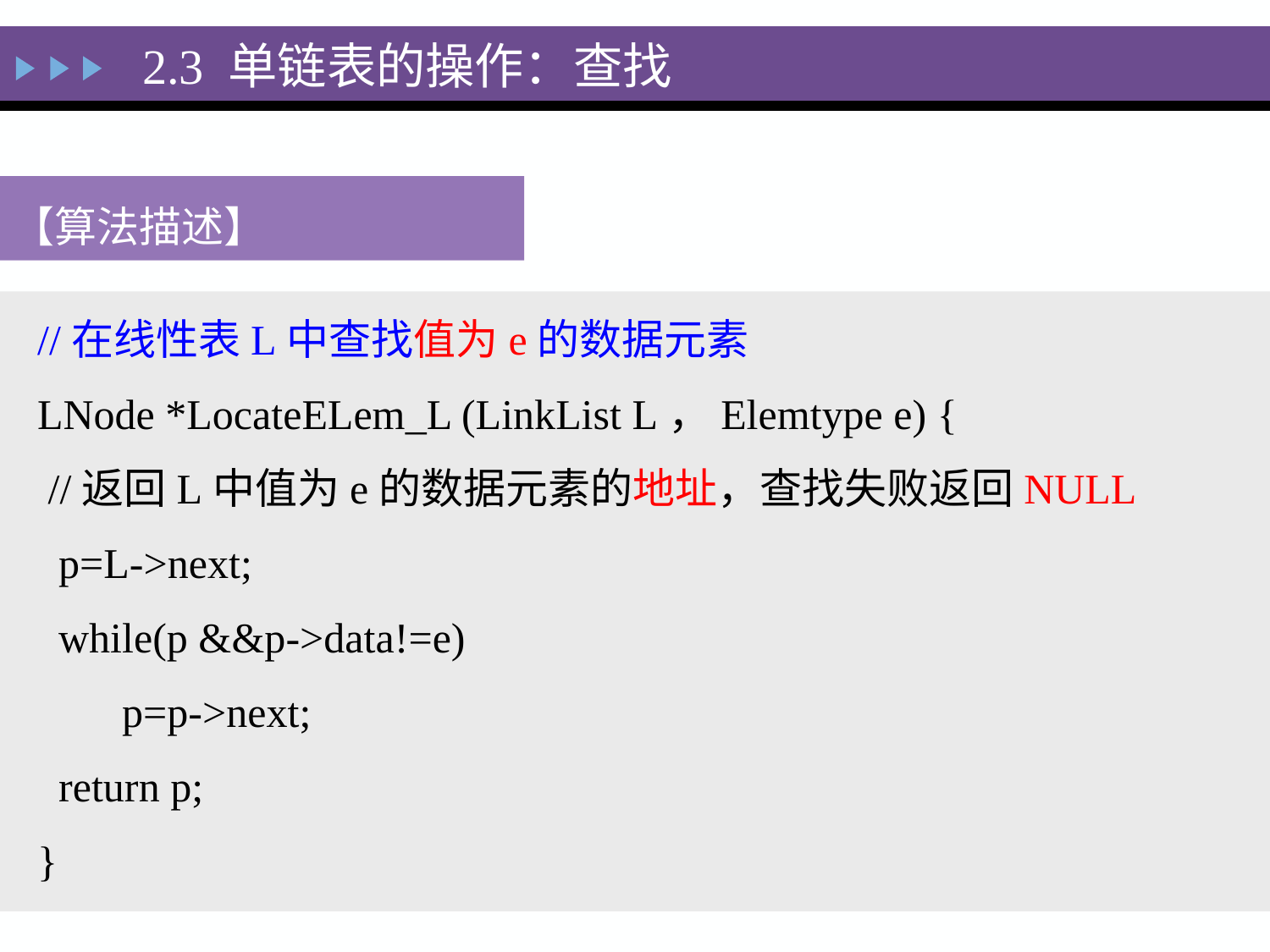

2.3 单链表的操作：查找
【算法描述】

//在线性表L中查找值为e的数据元素
LNode *LocateELem_L (LinkList L，Elemtype e) {
 //返回L中值为e的数据元素的地址，查找失败返回NULL
  p=L->next;
  while(p &&p->data!=e)
        p=p->next;
  return p;
}